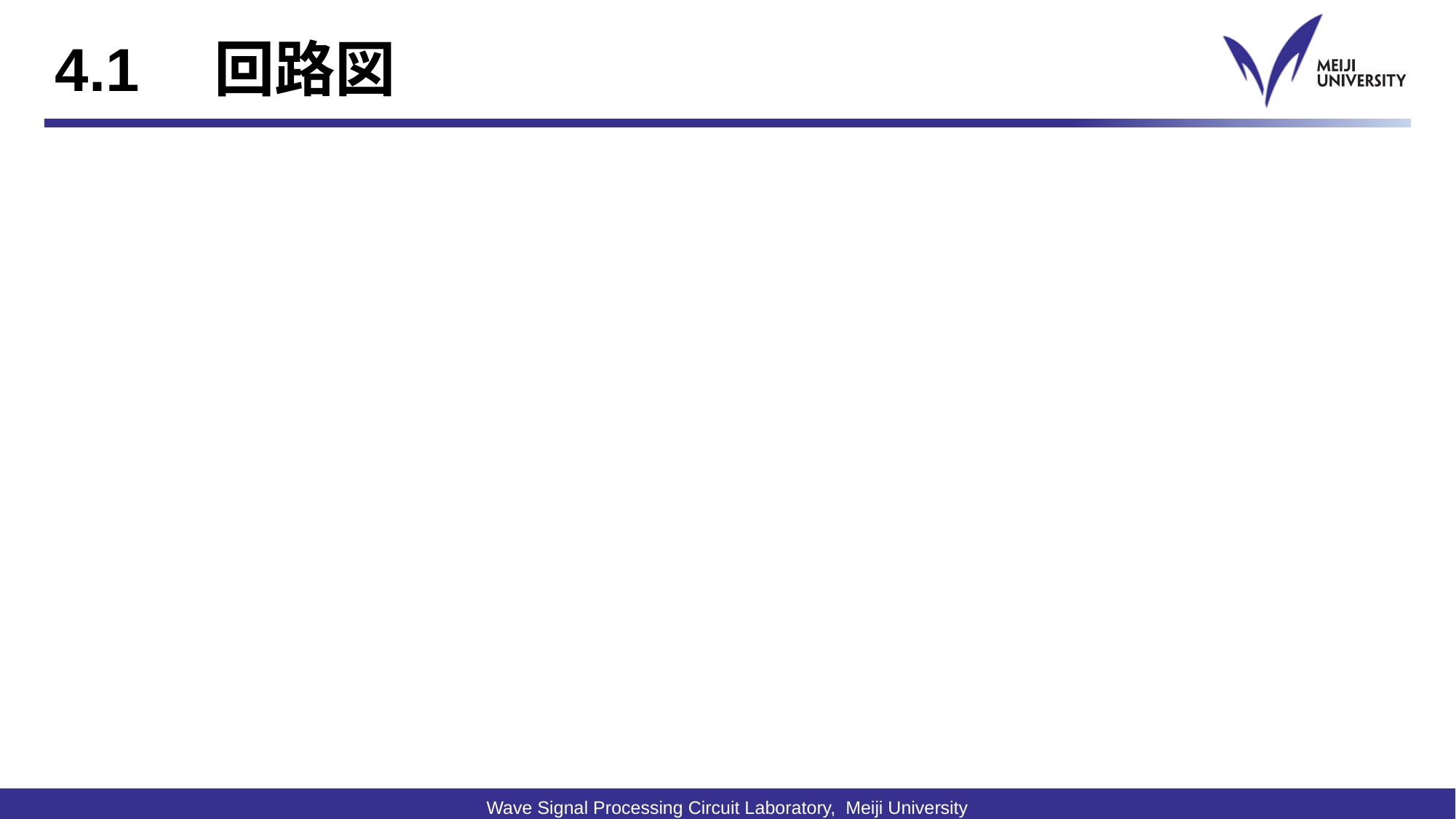

# 4.1　回路図
Wave Signal Processing Circuit Laboratory,  Meiji University